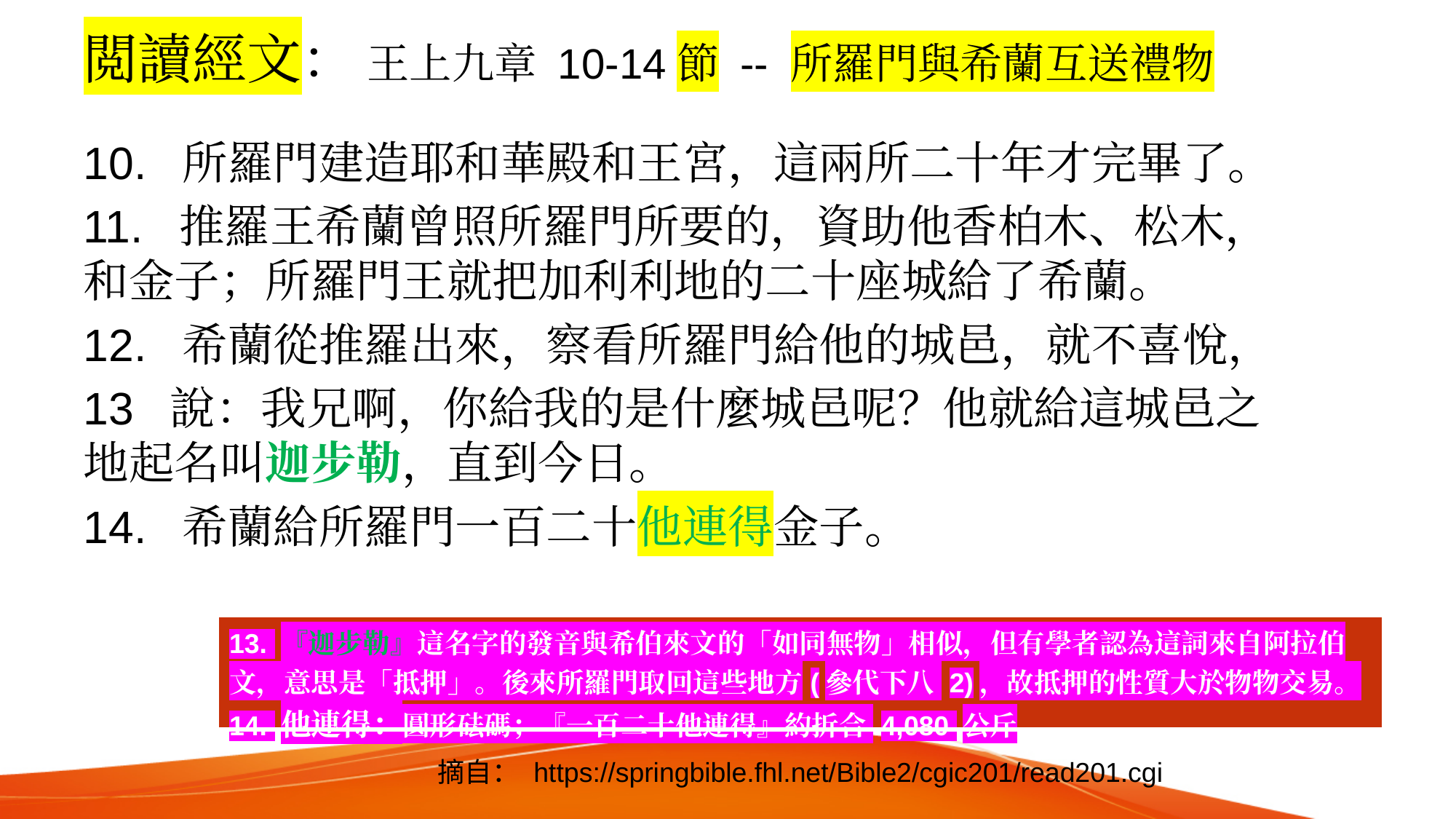

# 閲讀經文： 王上九章 10-14節 -- 所羅門與希蘭互送禮物
10.  所羅門建造耶和華殿和王宮，這兩所二十年才完畢了。
11.  推羅王希蘭曾照所羅門所要的，資助他香柏木、松木，和金子；所羅門王就把加利利地的二十座城給了希蘭。
12.  希蘭從推羅出來，察看所羅門給他的城邑，就不喜悅，
13  說：我兄啊，你給我的是什麼城邑呢？他就給這城邑之地起名叫迦步勒，直到今日。
14.  希蘭給所羅門一百二十他連得金子。

| 13. 『迦步勒』這名字的發音與希伯來文的「如同無物」相似，但有學者認為這詞來自阿拉伯文，意思是「抵押」。後來所羅門取回這些地方(參代下八 2)，故抵押的性質大於物物交易。 14. 他連得：圓形砝碼；『一百二十他連得』約折合 4,080 公斤 |
| --- |
摘自： https://springbible.fhl.net/Bible2/cgic201/read201.cgi